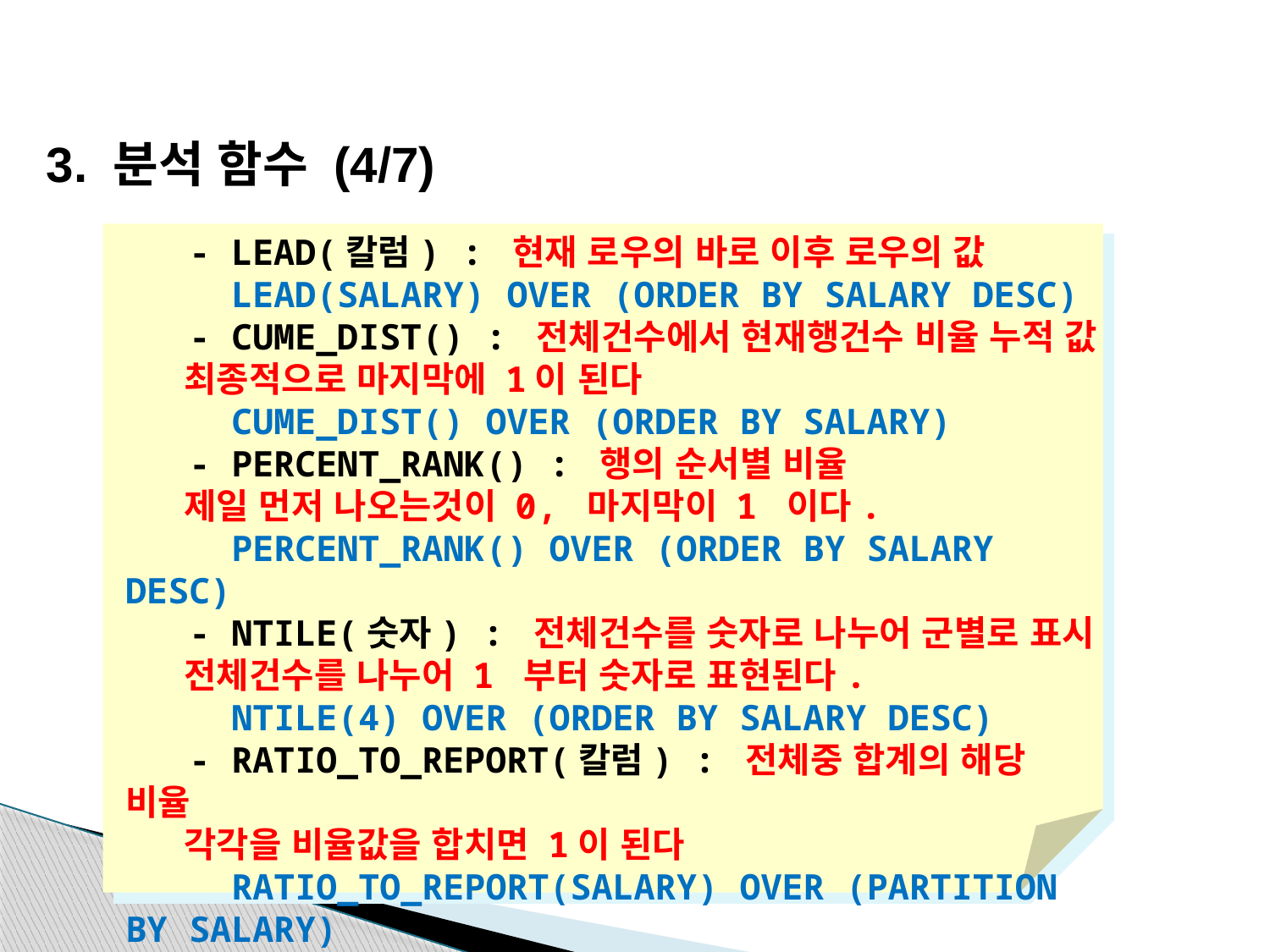

3. 분석 함수 (4/7)
   - LEAD(칼럼) : 현재 로우의 바로 이후 로우의 값
     LEAD(SALARY) OVER (ORDER BY SALARY DESC)
   - CUME_DIST() : 전체건수에서 현재행건수 비율 누적 값
     최종적으로 마지막에 1이 된다
     CUME_DIST() OVER (ORDER BY SALARY)
   - PERCENT_RANK() : 행의 순서별 비율
     제일 먼저 나오는것이 0, 마지막이 1 이다.
     PERCENT_RANK() OVER (ORDER BY SALARY DESC)
   - NTILE(숫자) : 전체건수를 숫자로 나누어 군별로 표시
     전체건수를 나누어 1 부터 숫자로 표현된다.
     NTILE(4) OVER (ORDER BY SALARY DESC)
   - RATIO_TO_REPORT(칼럼) : 전체중 합계의 해당 비율
     각각을 비율값을 합치면 1이 된다
     RATIO_TO_REPORT(SALARY) OVER (PARTITION BY SALARY)